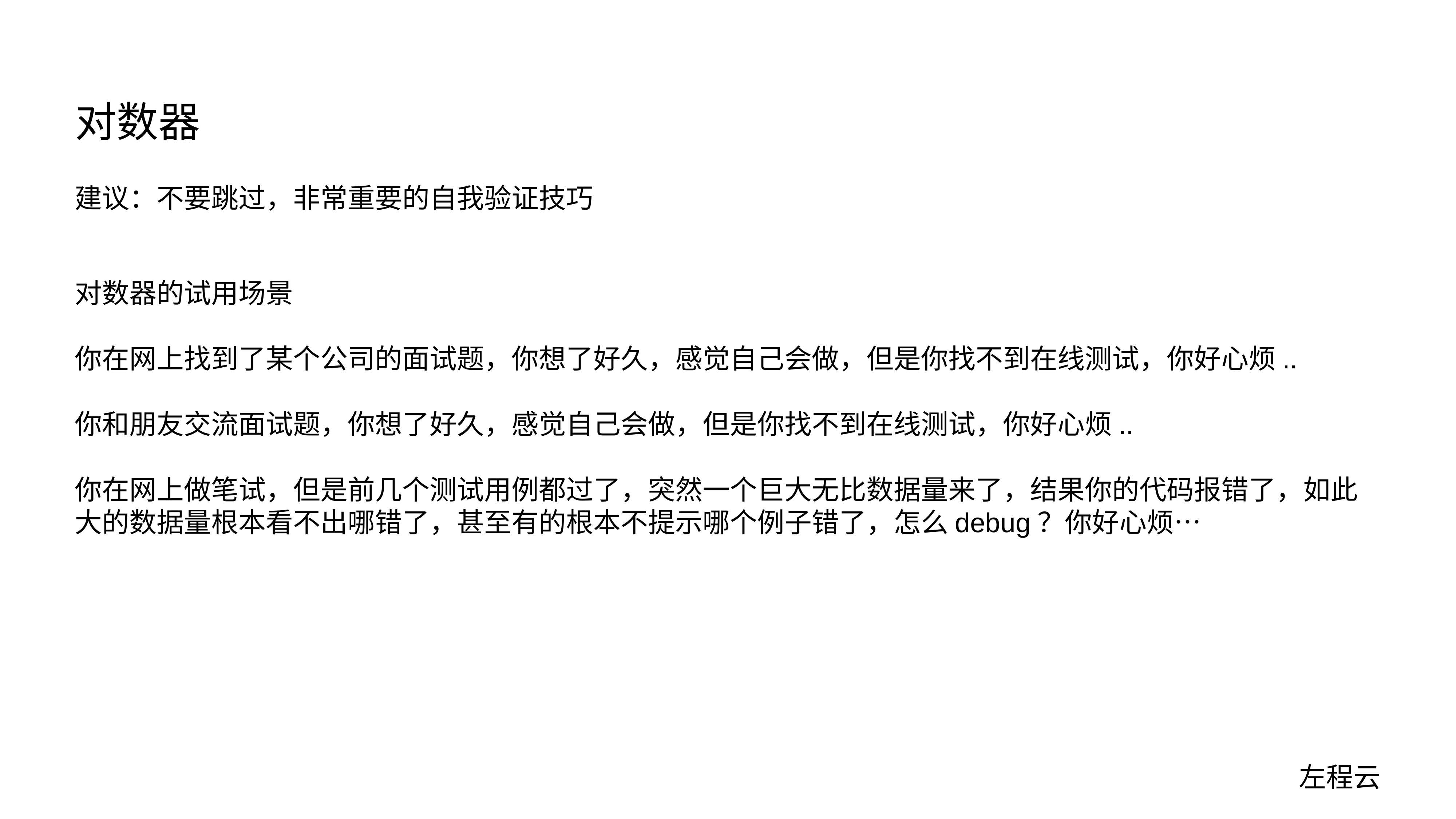

# 对数器
建议：不要跳过，非常重要的自我验证技巧
对数器的试用场景

你在网上找到了某个公司的面试题，你想了好久，感觉自己会做，但是你找不到在线测试，你好心烦..

你和朋友交流面试题，你想了好久，感觉自己会做，但是你找不到在线测试，你好心烦..

你在网上做笔试，但是前几个测试用例都过了，突然一个巨大无比数据量来了，结果你的代码报错了，如此大的数据量根本看不出哪错了，甚至有的根本不提示哪个例子错了，怎么debug？你好心烦…

左程云